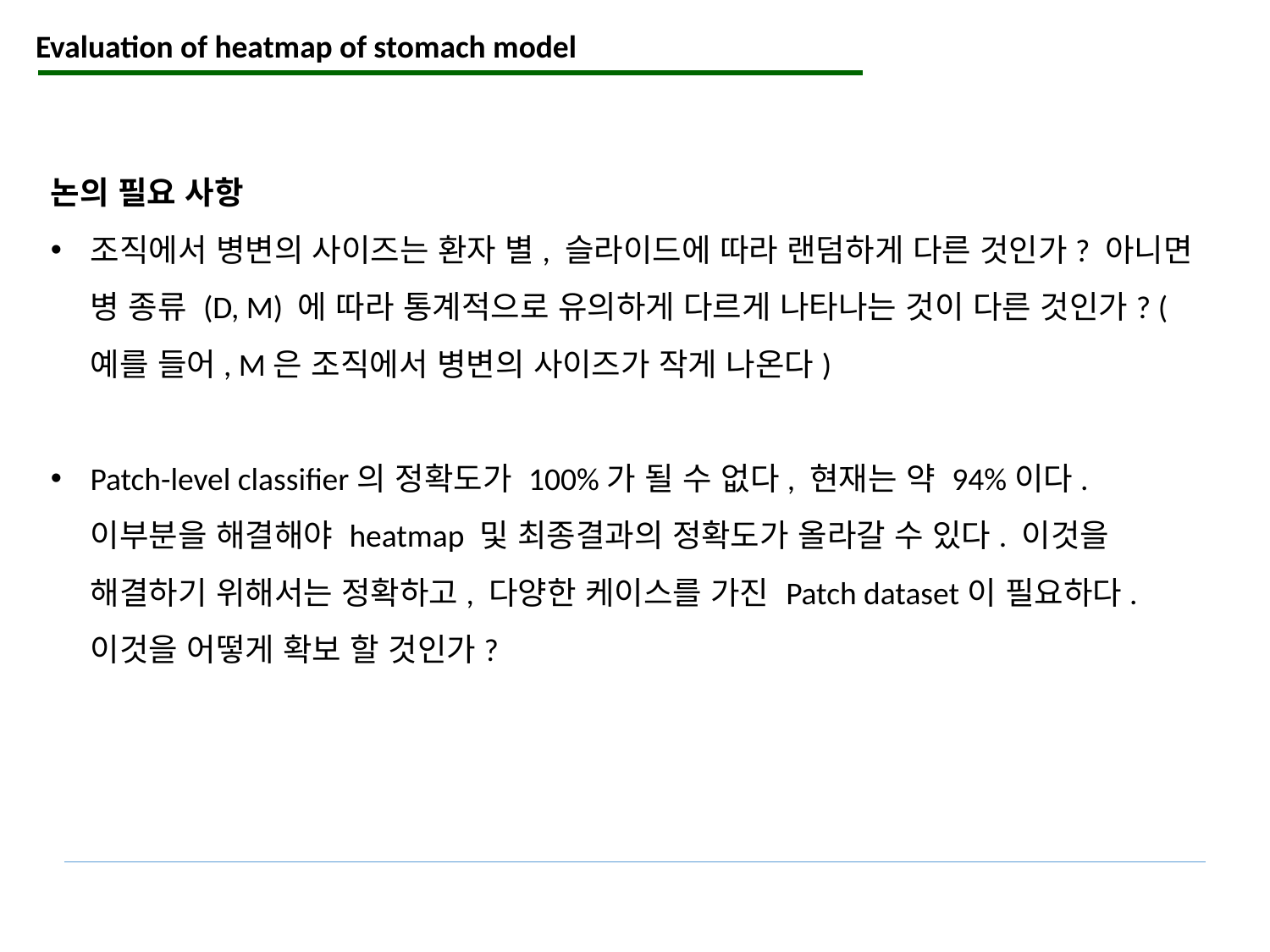

Evaluation of heatmap of stomach model

논의 필요 사항
조직에서 병변의 사이즈는 환자 별, 슬라이드에 따라 랜덤하게 다른 것인가? 아니면 병 종류 (D, M) 에 따라 통계적으로 유의하게 다르게 나타나는 것이 다른 것인가? (예를 들어, M은 조직에서 병변의 사이즈가 작게 나온다)

Patch-level classifier의 정확도가 100%가 될 수 없다, 현재는 약 94%이다. 이부분을 해결해야 heatmap 및 최종결과의 정확도가 올라갈 수 있다. 이것을 해결하기 위해서는 정확하고, 다양한 케이스를 가진 Patch dataset이 필요하다. 이것을 어떻게 확보 할 것인가?